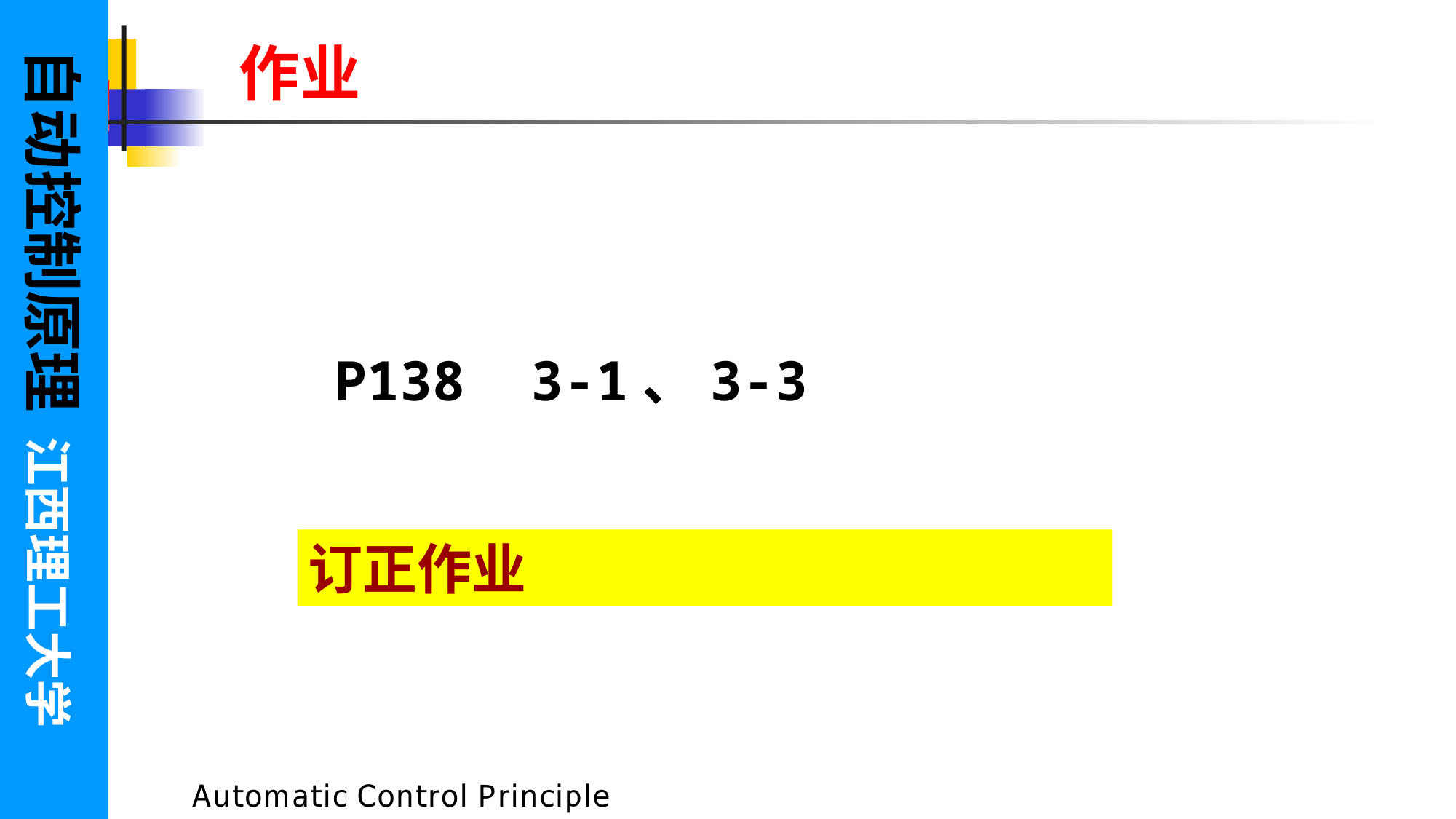

自动控制原理  江西理工大学
作业
P138  3-1、3-3
订正作业
Automatic Control Principle